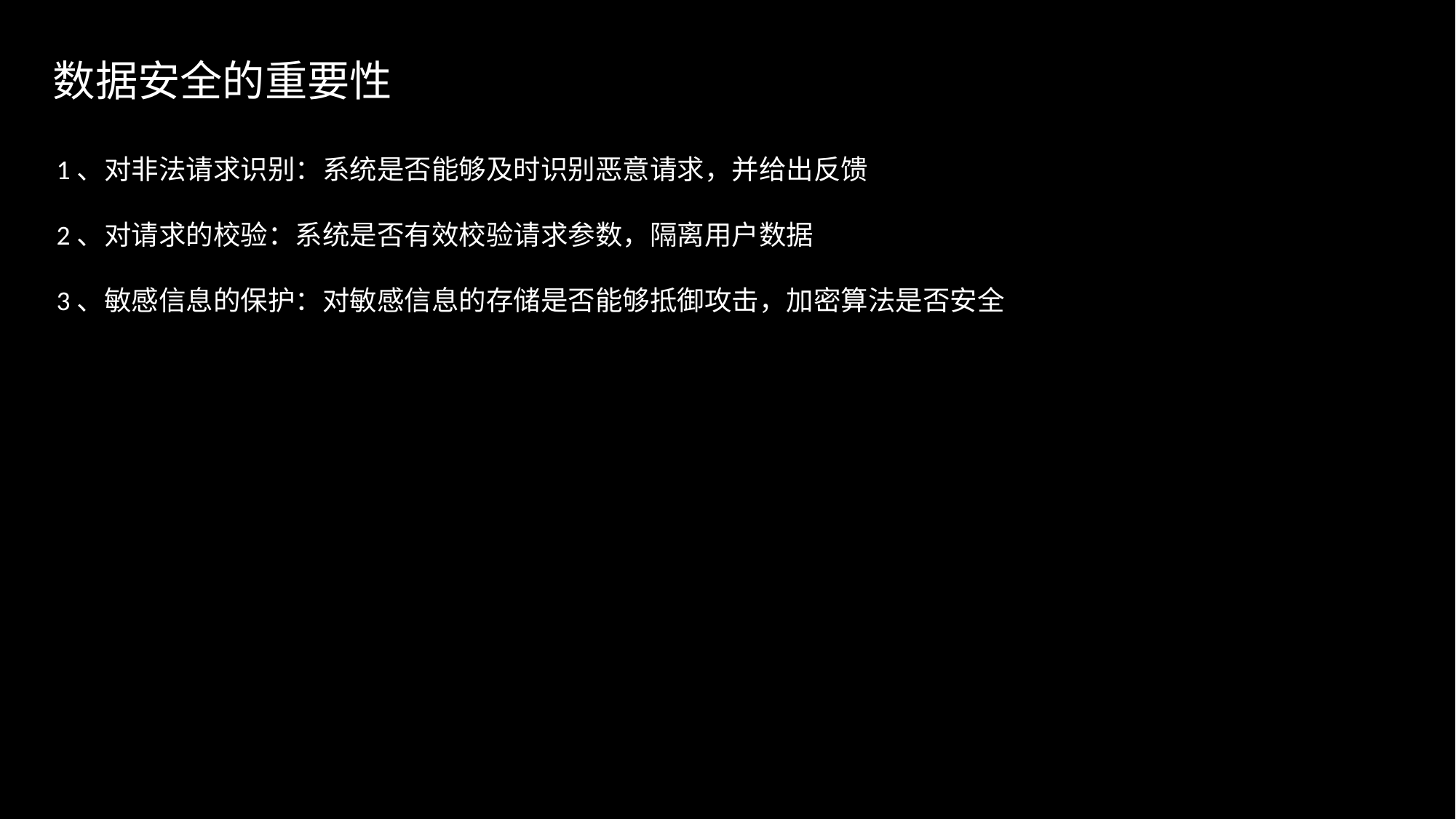

数据安全的重要性
1、对非法请求识别：系统是否能够及时识别恶意请求，并给出反馈

2、对请求的校验：系统是否有效校验请求参数，隔离用户数据

3、敏感信息的保护：对敏感信息的存储是否能够抵御攻击，加密算法是否安全